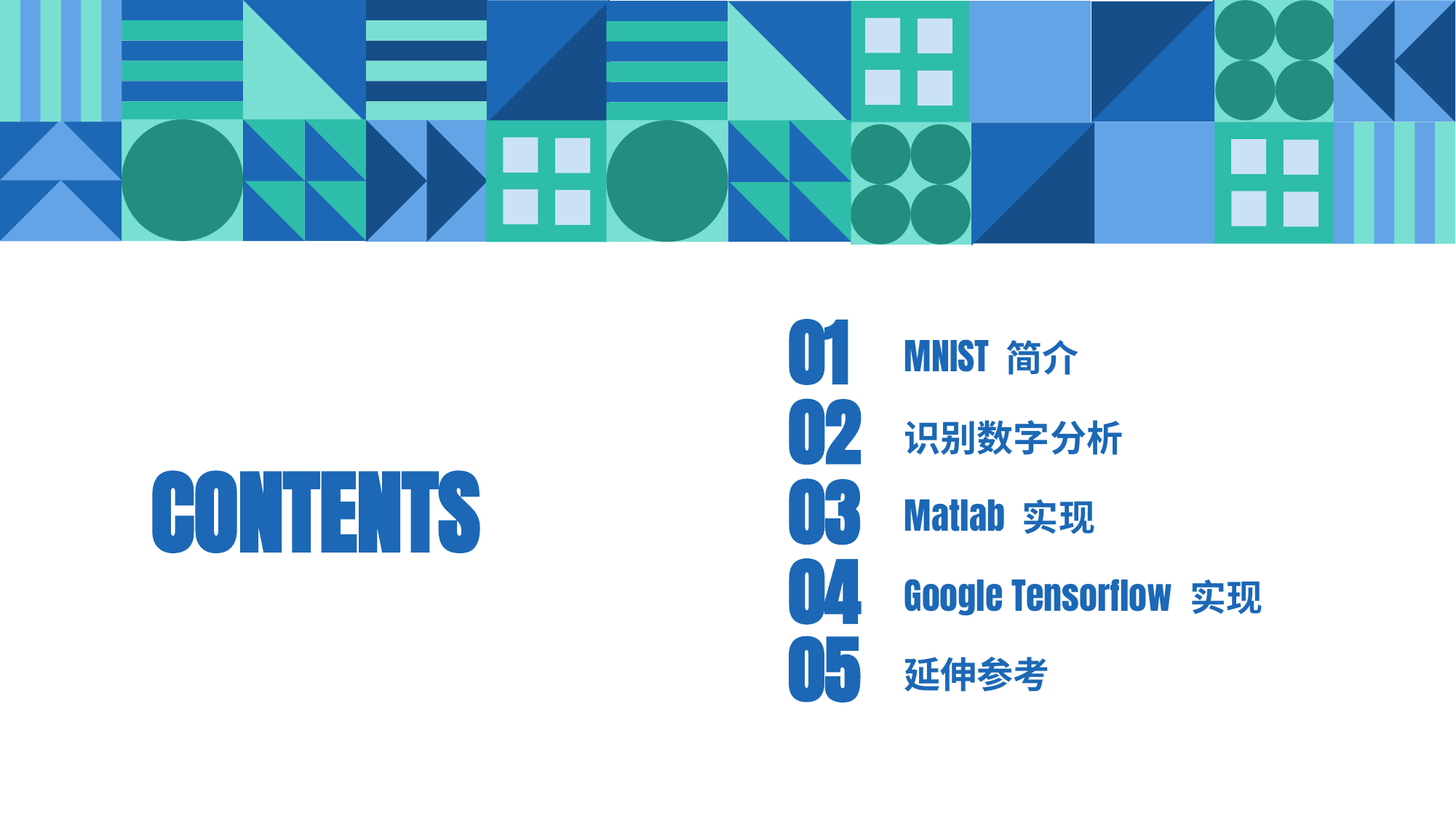

01
MNIST 简介
02
识别数字分析
CONTENTS
03
Matlab 实现
04
Google Tensorflow 实现
05
延伸参考